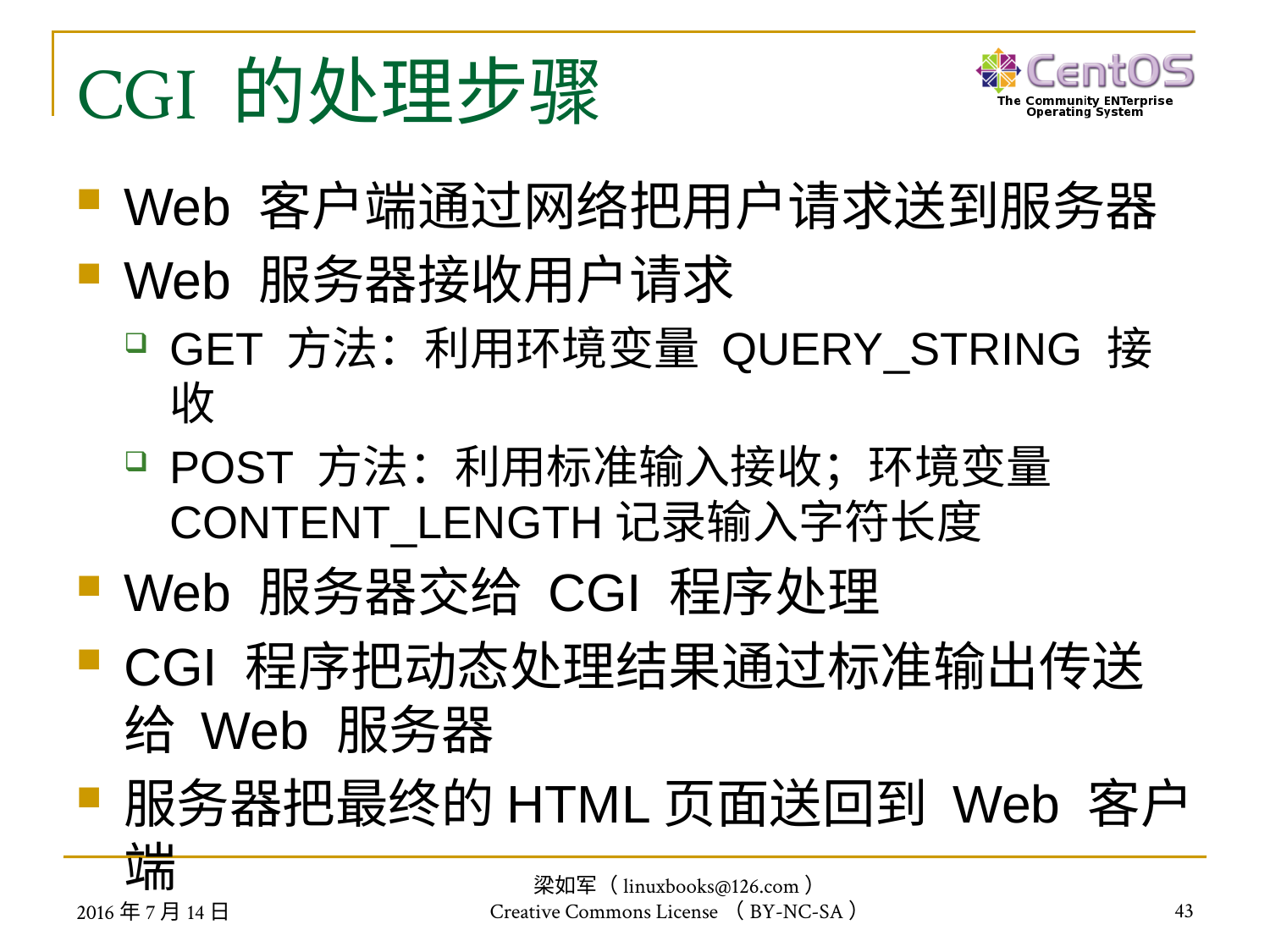

# CGI 的处理步骤
Web 客户端通过网络把用户请求送到服务器
Web 服务器接收用户请求
GET 方法：利用环境变量 QUERY_STRING 接收
POST 方法：利用标准输入接收；环境变量CONTENT_LENGTH记录输入字符长度
Web 服务器交给 CGI 程序处理
CGI 程序把动态处理结果通过标准输出传送给 Web 服务器
服务器把最终的HTML页面送回到 Web 客户端
梁如军（linuxbooks@126.com）
Creative Commons License（BY-NC-SA）
2016年7月14日
43